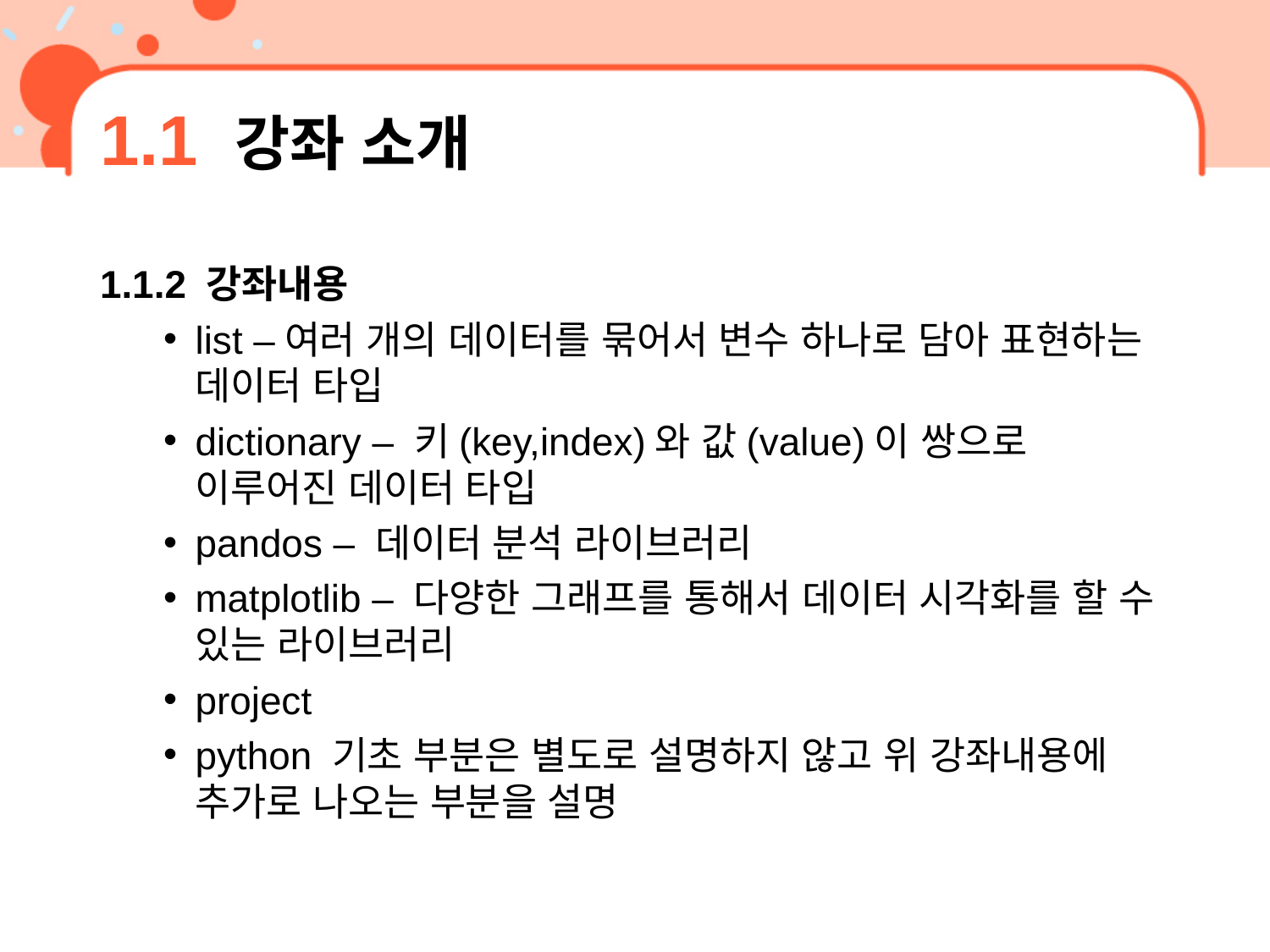

# 1.1 강좌 소개
1.1.2 강좌내용
list –여러 개의 데이터를 묶어서 변수 하나로 담아 표현하는 데이터 타입
dictionary – 키(key,index)와 값(value)이 쌍으로 이루어진 데이터 타입
pandos – 데이터 분석 라이브러리
matplotlib – 다양한 그래프를 통해서 데이터 시각화를 할 수 있는 라이브러리
project
python 기초 부분은 별도로 설명하지 않고 위 강좌내용에 추가로 나오는 부분을 설명